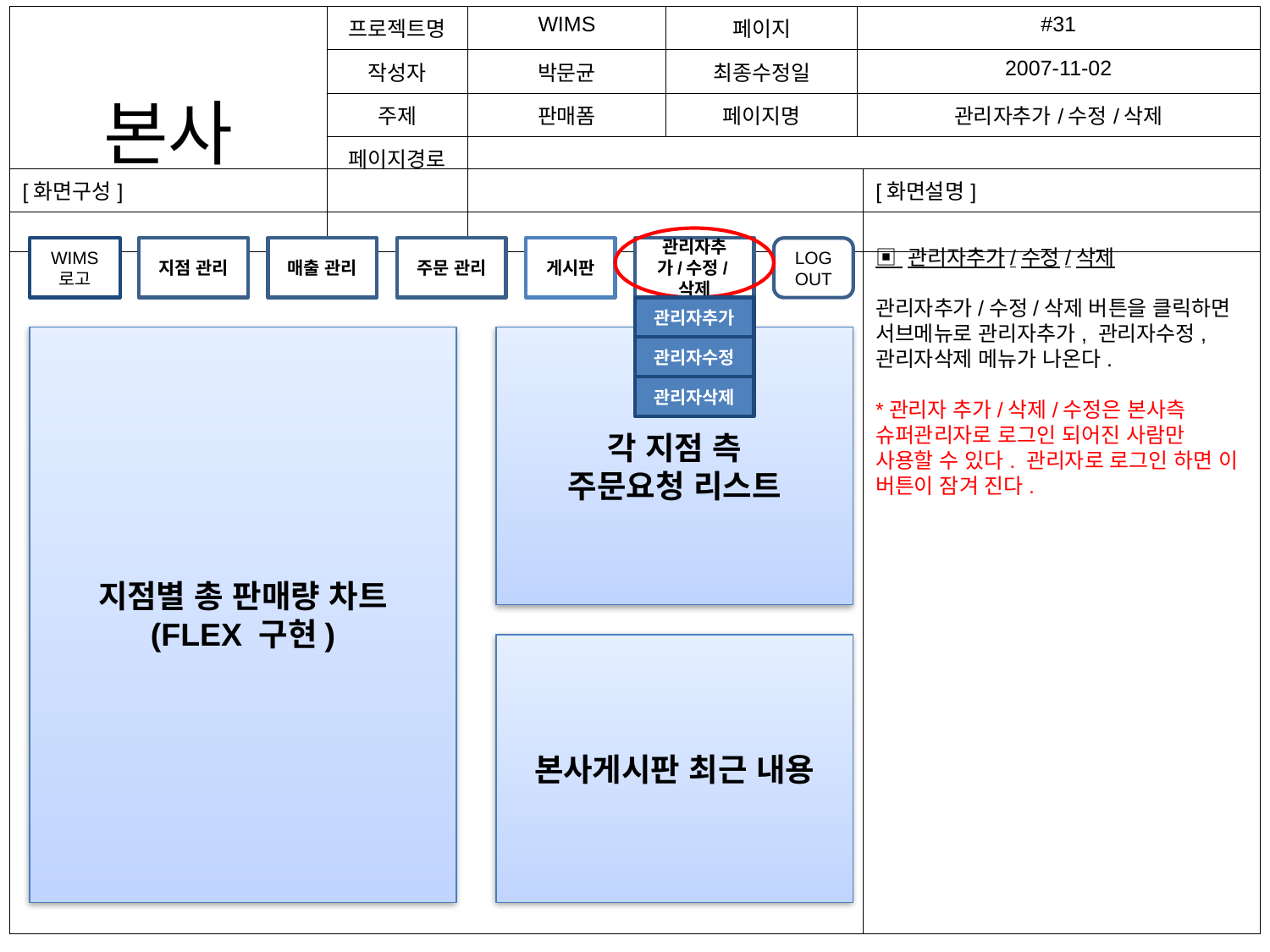

| 본사 | 프로젝트명 | WIMS | 페이지 | #31 |
| --- | --- | --- | --- | --- |
|  | 작성자 | 박문균 | 최종수정일 | 2007-11-02 |
|  | 주제 | 판매폼 | 페이지명 | 관리자추가/수정/삭제 |
|  | 페이지경로 |  |  |  |
| [화면구성] | [화면설명] |
| --- | --- |
|  |  |

관리자추가/수정/삭제
WIMS
로고
지점 관리
매출 관리
주문 관리
게시판
LOG OUT
▣ 관리자추가/수정/삭제

관리자추가/수정/삭제 버튼을 클릭하면 서브메뉴로 관리자추가, 관리자수정,관리자삭제 메뉴가 나온다.

*관리자 추가/삭제/수정은 본사측 슈퍼관리자로 로그인 되어진 사람만 사용할 수 있다. 관리자로 로그인 하면 이 버튼이 잠겨 진다.
관리자추가
지점별 총 판매량 차트
(FLEX 구현)
각 지점 측
주문요청 리스트
관리자수정
관리자수정
관리자삭제
관리자삭제
본사게시판 최근 내용